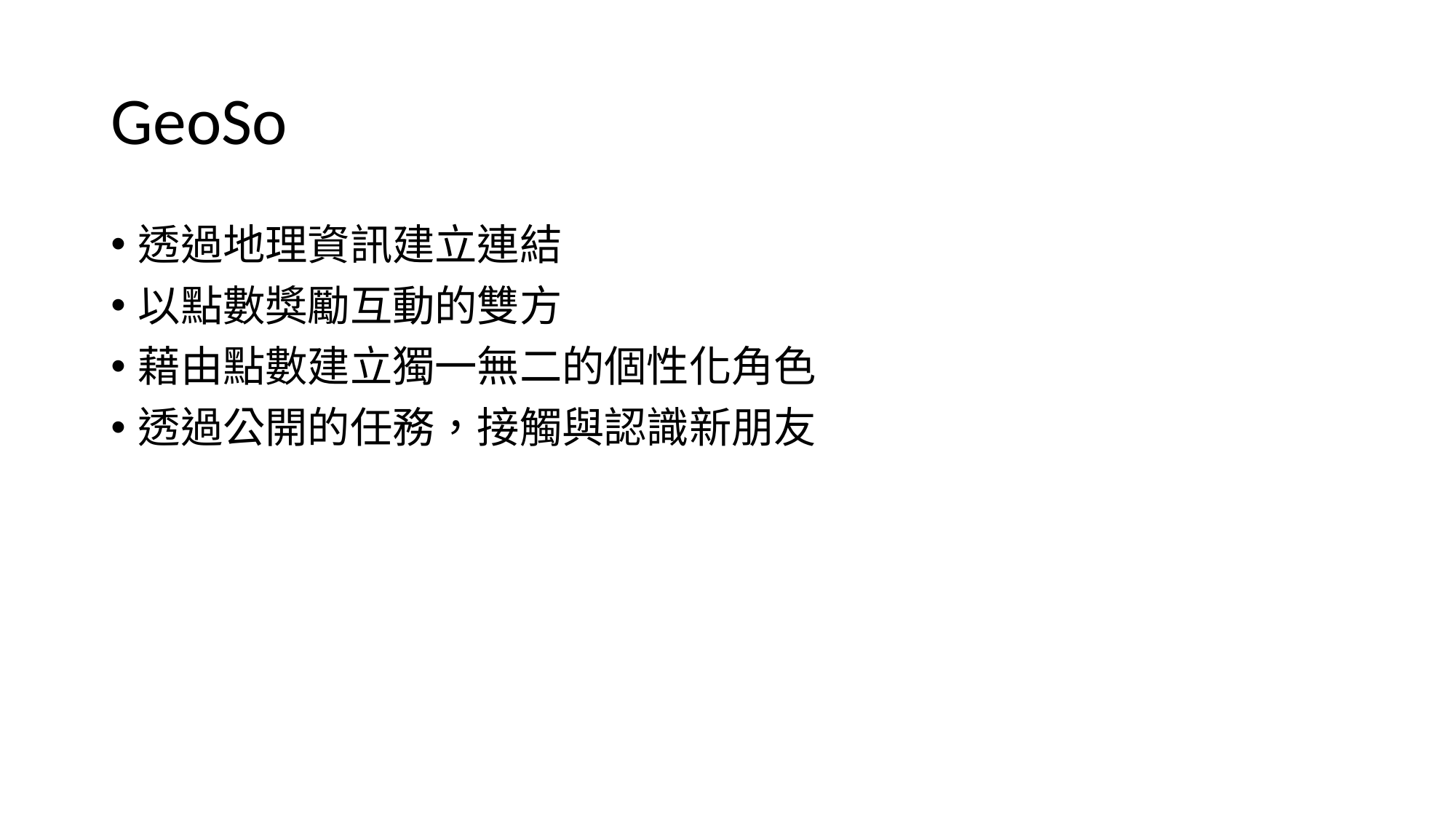

# GeoSo
透過地理資訊建立連結
以點數獎勵互動的雙方
藉由點數建立獨一無二的個性化角色
透過公開的任務，接觸與認識新朋友